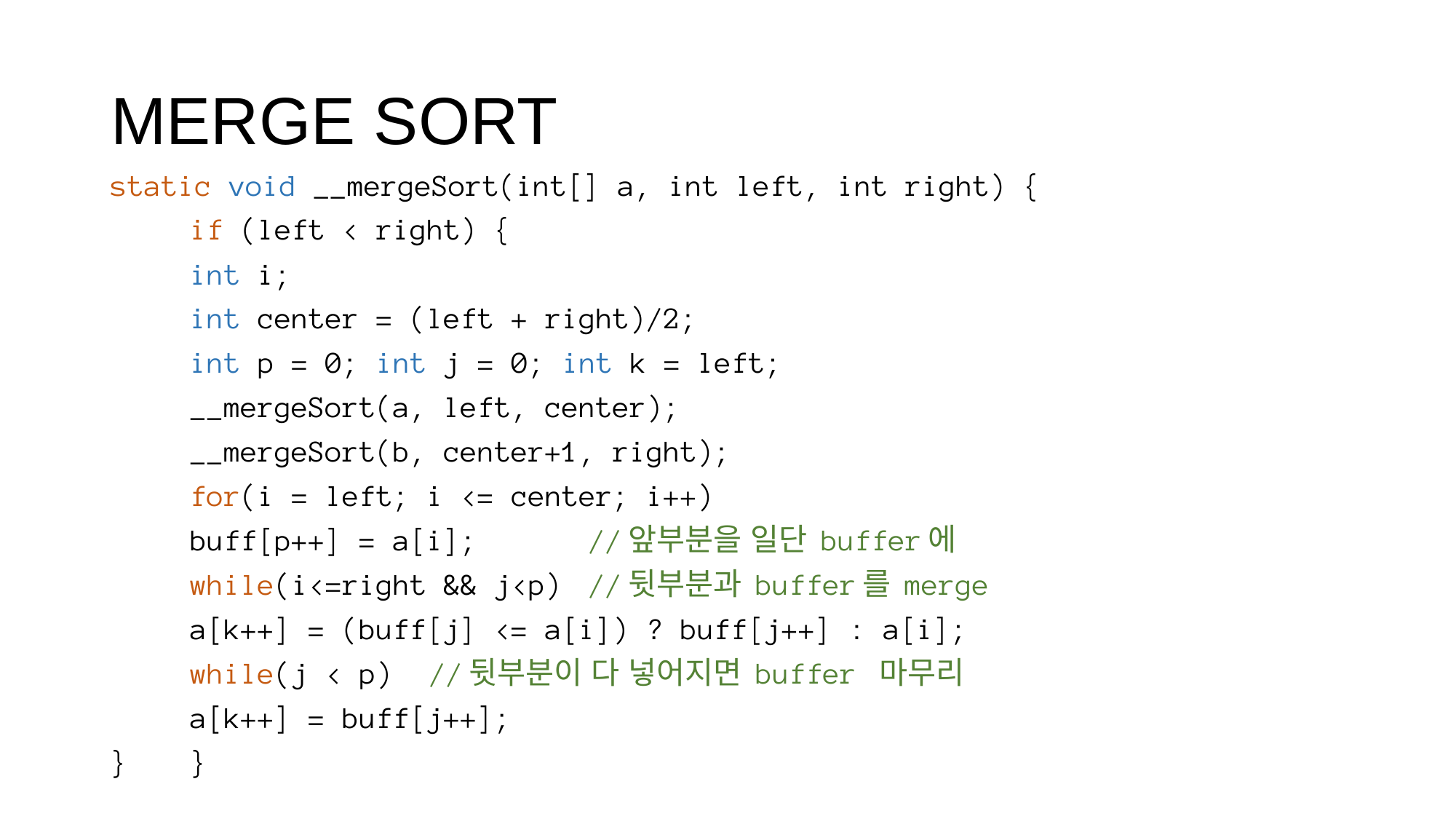

# MERGE SORT
static void __mergeSort(int[] a, int left, int right) {
	if (left < right) {
		int i;
		int center = (left + right)/2;
		int p = 0; int j = 0; int k = left;
		__mergeSort(a, left, center);
		__mergeSort(b, center+1, right);
		for(i = left; i <= center; i++)
			buff[p++] = a[i];		//앞부분을 일단 buffer에
		while(i<=right && j<p) 		//뒷부분과 buffer를 merge
			a[k++] = (buff[j] <= a[i]) ? buff[j++] : a[i];
		while(j < p)	//뒷부분이 다 넣어지면 buffer 마무리
			a[k++] = buff[j++];
}	}